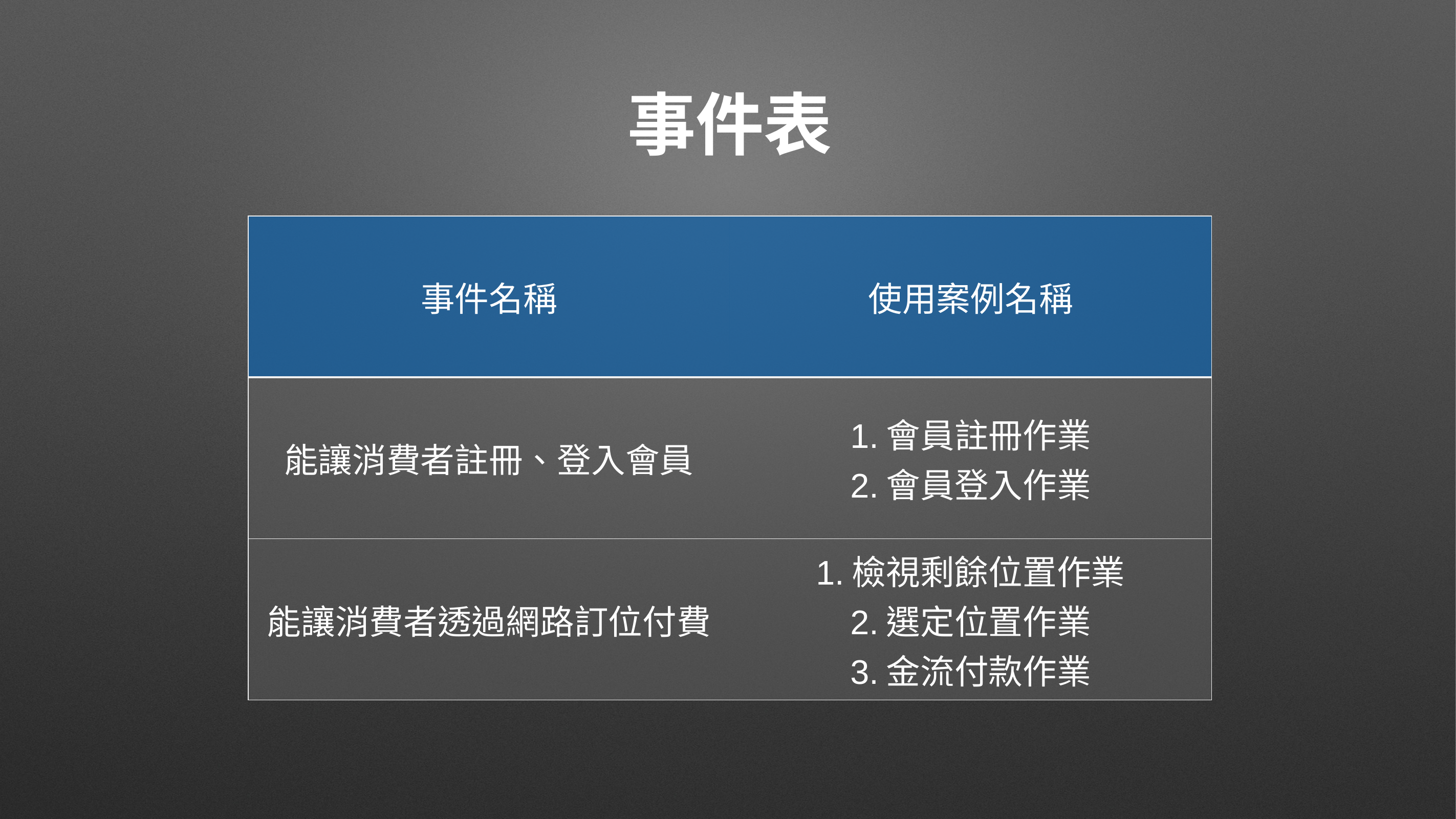

# 事件表
| 事件名稱 | 使用案例名稱 |
| --- | --- |
| 能讓消費者註冊、登入會員 | 1.會員註冊作業 2.會員登入作業 |
| 能讓消費者透過網路訂位付費 | 1.檢視剩餘位置作業 2.選定位置作業 3.金流付款作業 |